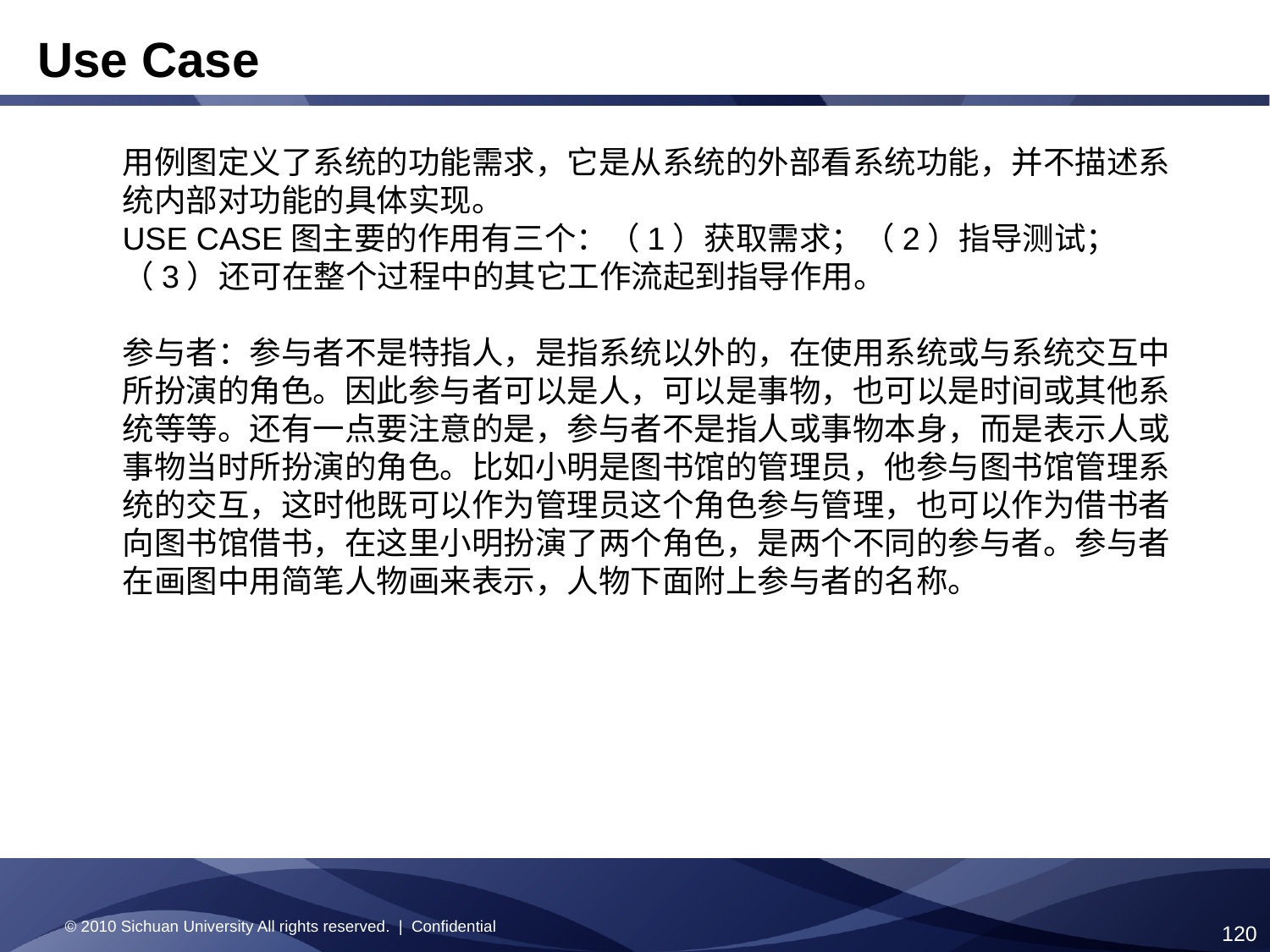

Use Case
用例图定义了系统的功能需求，它是从系统的外部看系统功能，并不描述系统内部对功能的具体实现。
USE CASE图主要的作用有三个：（1）获取需求；（2）指导测试；（3）还可在整个过程中的其它工作流起到指导作用。

参与者：参与者不是特指人，是指系统以外的，在使用系统或与系统交互中所扮演的角色。因此参与者可以是人，可以是事物，也可以是时间或其他系统等等。还有一点要注意的是，参与者不是指人或事物本身，而是表示人或事物当时所扮演的角色。比如小明是图书馆的管理员，他参与图书馆管理系统的交互，这时他既可以作为管理员这个角色参与管理，也可以作为借书者向图书馆借书，在这里小明扮演了两个角色，是两个不同的参与者。参与者在画图中用简笔人物画来表示，人物下面附上参与者的名称。

© 2010 Sichuan University All rights reserved.  |  Confidential
120